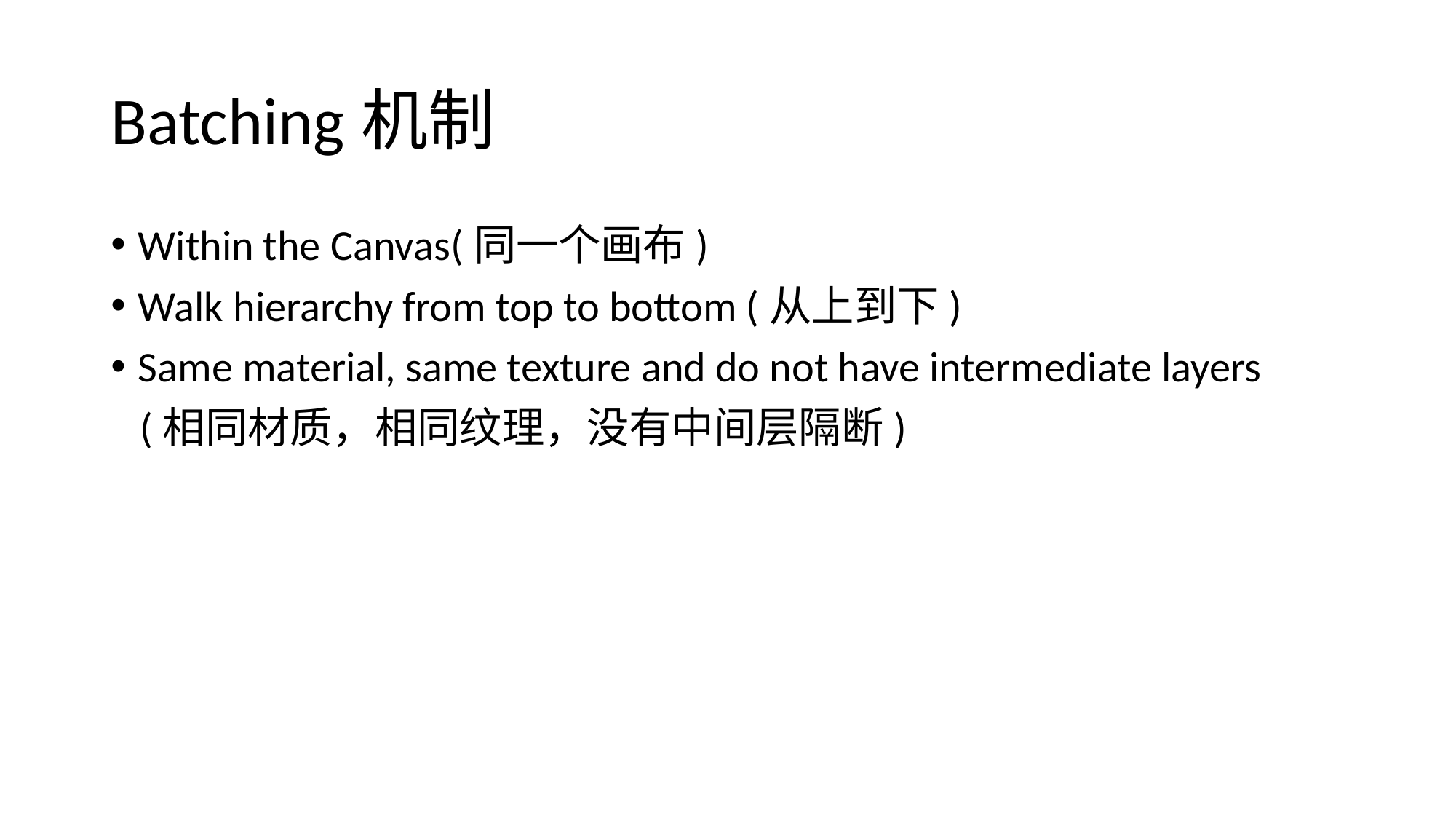

# Batching机制
Within the Canvas(同一个画布)
Walk hierarchy from top to bottom (从上到下)
Same material, same texture and do not have intermediate layers
   (相同材质，相同纹理，没有中间层隔断)